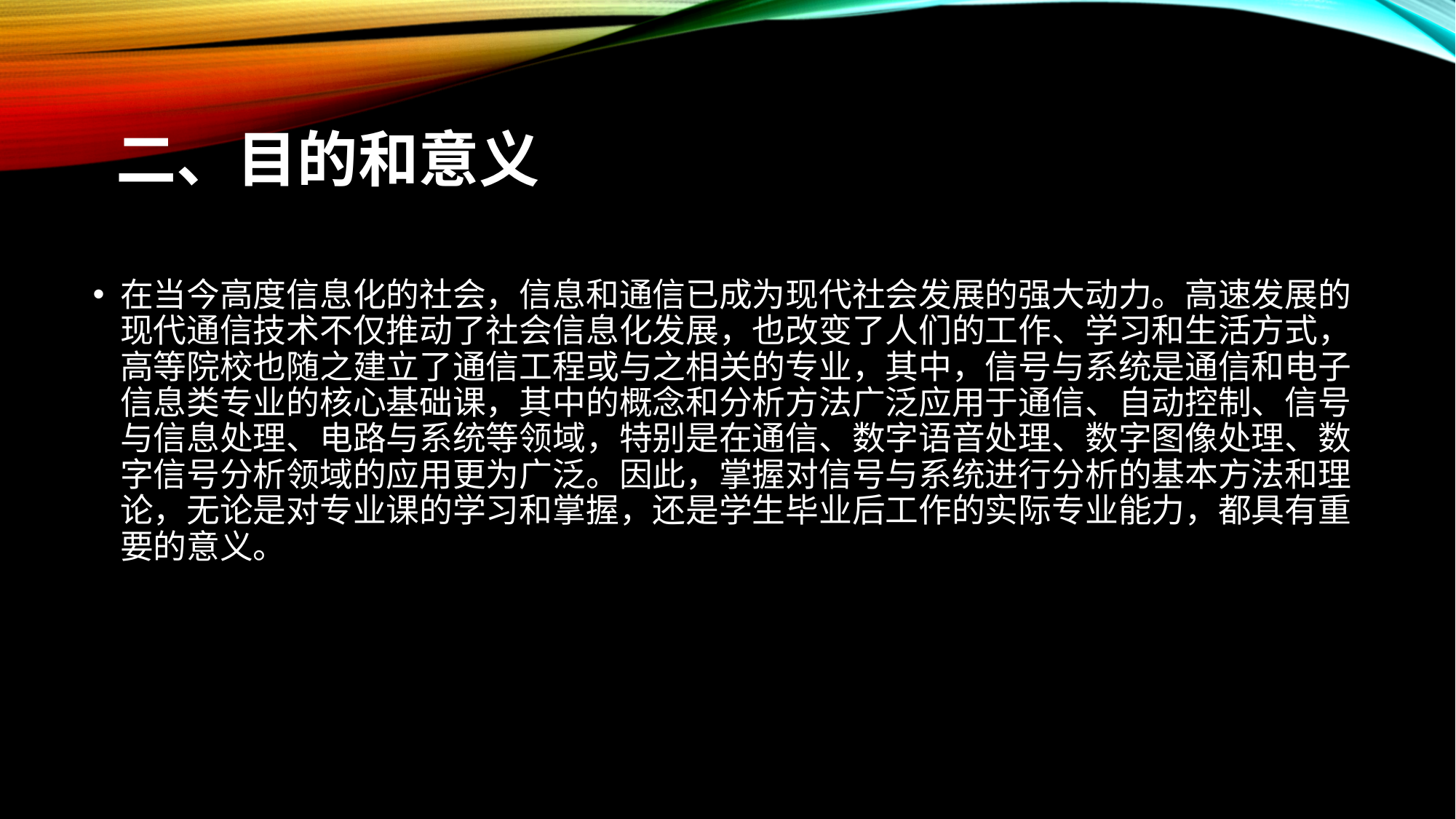

# 二、目的和意义
在当今高度信息化的社会，信息和通信已成为现代社会发展的强大动力。高速发展的现代通信技术不仅推动了社会信息化发展，也改变了人们的工作、学习和生活方式，高等院校也随之建立了通信工程或与之相关的专业，其中，信号与系统是通信和电子信息类专业的核心基础课，其中的概念和分析方法广泛应用于通信、自动控制、信号与信息处理、电路与系统等领域，特别是在通信、数字语音处理、数字图像处理、数字信号分析领域的应用更为广泛。因此，掌握对信号与系统进行分析的基本方法和理论，无论是对专业课的学习和掌握，还是学生毕业后工作的实际专业能力，都具有重要的意义。